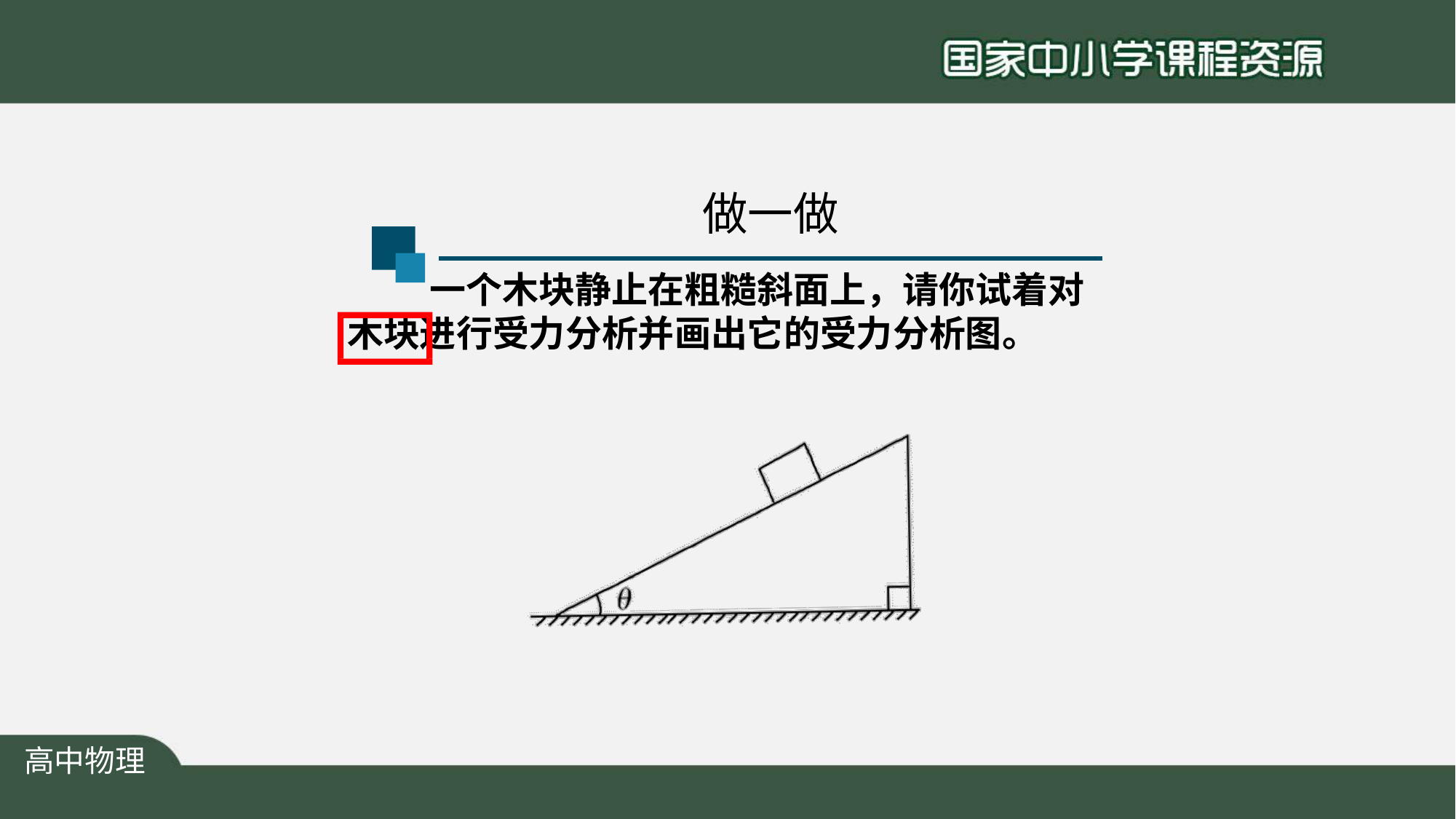

# 做一做

一个木块静止在粗糙斜面上，请你试着对 木块进行受力分析并画出它的受力分析图。

高中物理